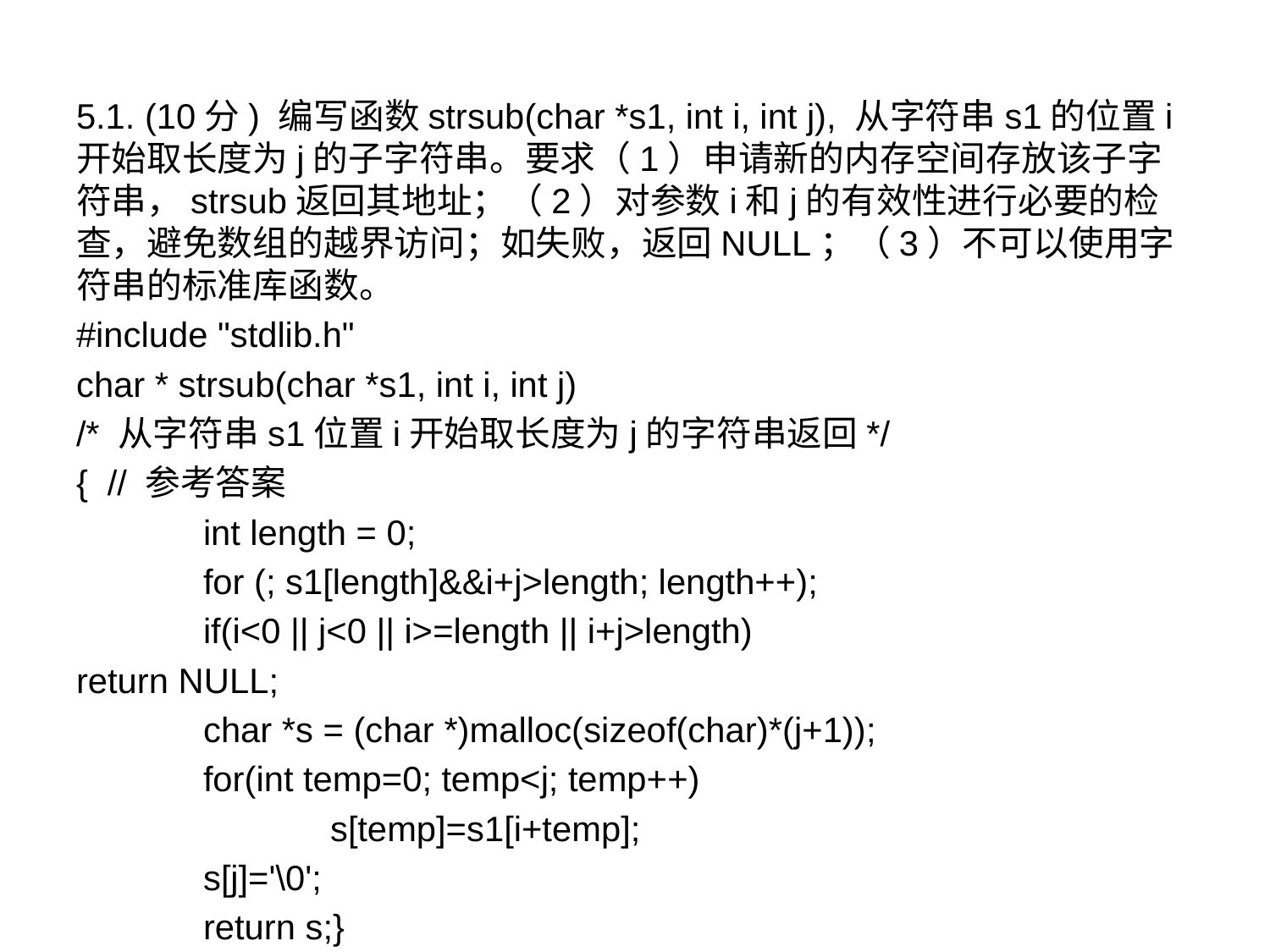

5.1. (10分) 编写函数strsub(char *s1, int i, int j), 从字符串s1的位置i开始取长度为j的子字符串。要求（1）申请新的内存空间存放该子字符串，strsub返回其地址；（2）对参数i和j的有效性进行必要的检查，避免数组的越界访问；如失败，返回NULL；（3）不可以使用字符串的标准库函数。
#include "stdlib.h"
char * strsub(char *s1, int i, int j)
/* 从字符串s1位置i开始取长度为j的字符串返回*/
{  // 参考答案
	int length = 0;
	for (; s1[length]&&i+j>length; length++);
	if(i<0 || j<0 || i>=length || i+j>length)
return NULL;
	char *s = (char *)malloc(sizeof(char)*(j+1));
	for(int temp=0; temp<j; temp++)
		s[temp]=s1[i+temp];
	s[j]='\0';
	return s;}